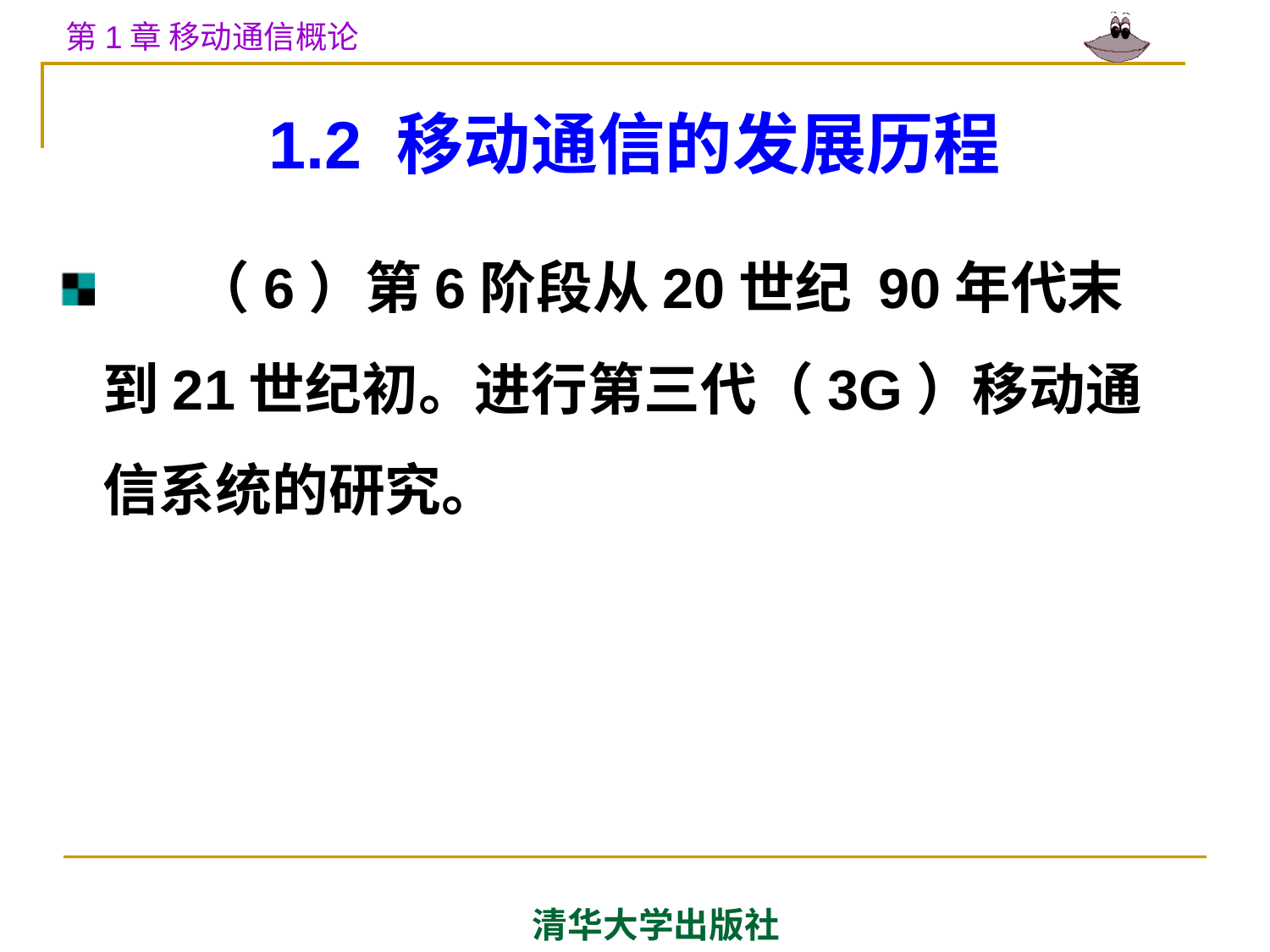

# 1.2 移动通信的发展历程
      （6）第6阶段从20世纪 90年代末到21世纪初。进行第三代（3G）移动通信系统的研究。